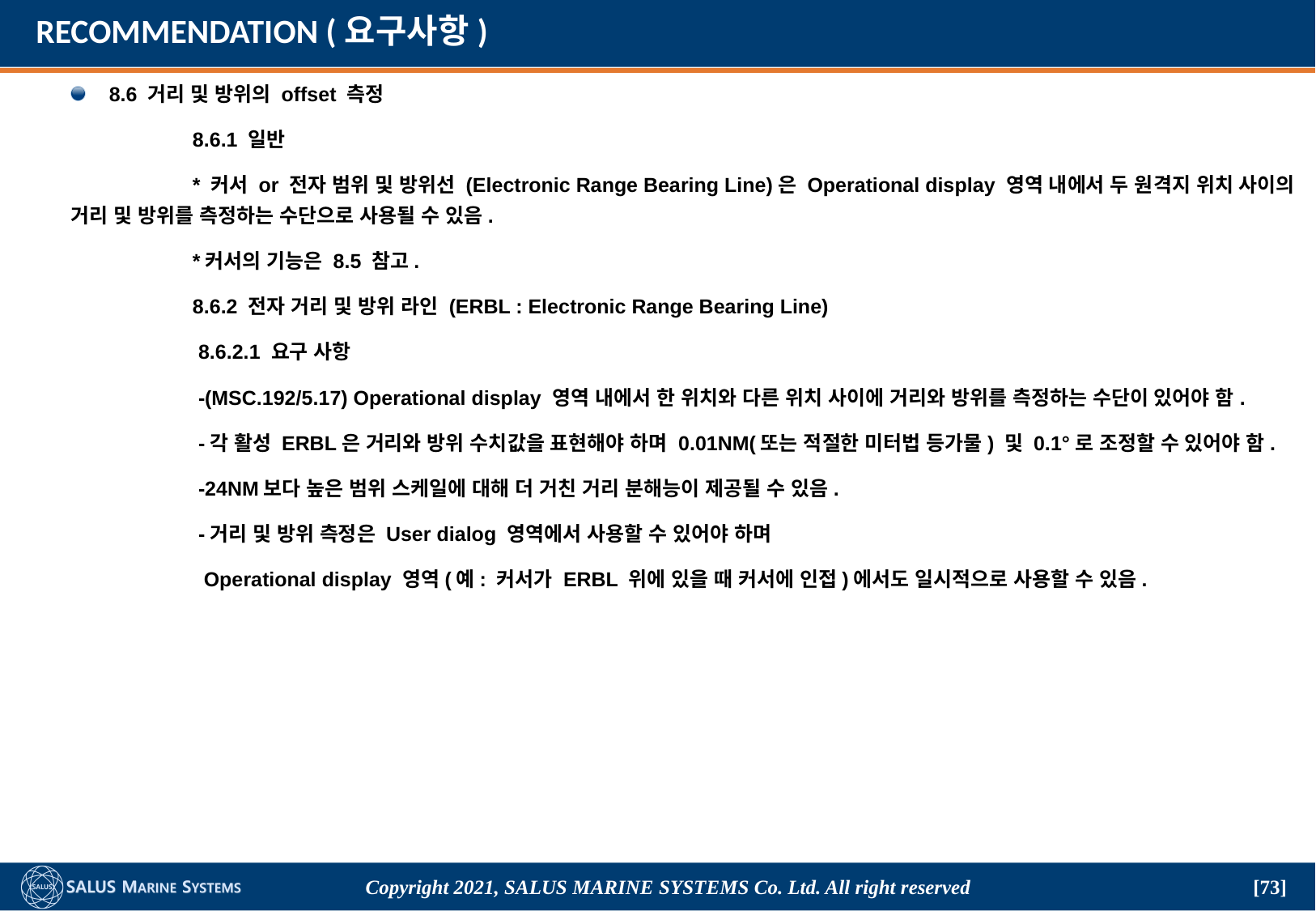

# RECOMMENDATION (요구사항)
8.6 거리 및 방위의 offset 측정
	8.6.1 일반
	* 커서 or 전자 범위 및 방위선 (Electronic Range Bearing Line)은 Operational display 영역 내에서 두 원격지 위치 사이의 거리 및 방위를 측정하는 수단으로 사용될 수 있음.
	*커서의 기능은 8.5 참고.
	8.6.2 전자 거리 및 방위 라인 (ERBL : Electronic Range Bearing Line)
	 8.6.2.1 요구 사항
	 -(MSC.192/5.17) Operational display 영역 내에서 한 위치와 다른 위치 사이에 거리와 방위를 측정하는 수단이 있어야 함.
	 -각 활성 ERBL은 거리와 방위 수치값을 표현해야 하며 0.01NM(또는 적절한 미터법 등가물) 및 0.1°로 조정할 수 있어야 함.
	 -24NM보다 높은 범위 스케일에 대해 더 거친 거리 분해능이 제공될 수 있음.
	 -거리 및 방위 측정은 User dialog 영역에서 사용할 수 있어야 하며
	  Operational display 영역(예: 커서가 ERBL 위에 있을 때 커서에 인접)에서도 일시적으로 사용할 수 있음.
Copyright 2021, SALUS Marine Systems Co. Ltd. All right reserved
[73]